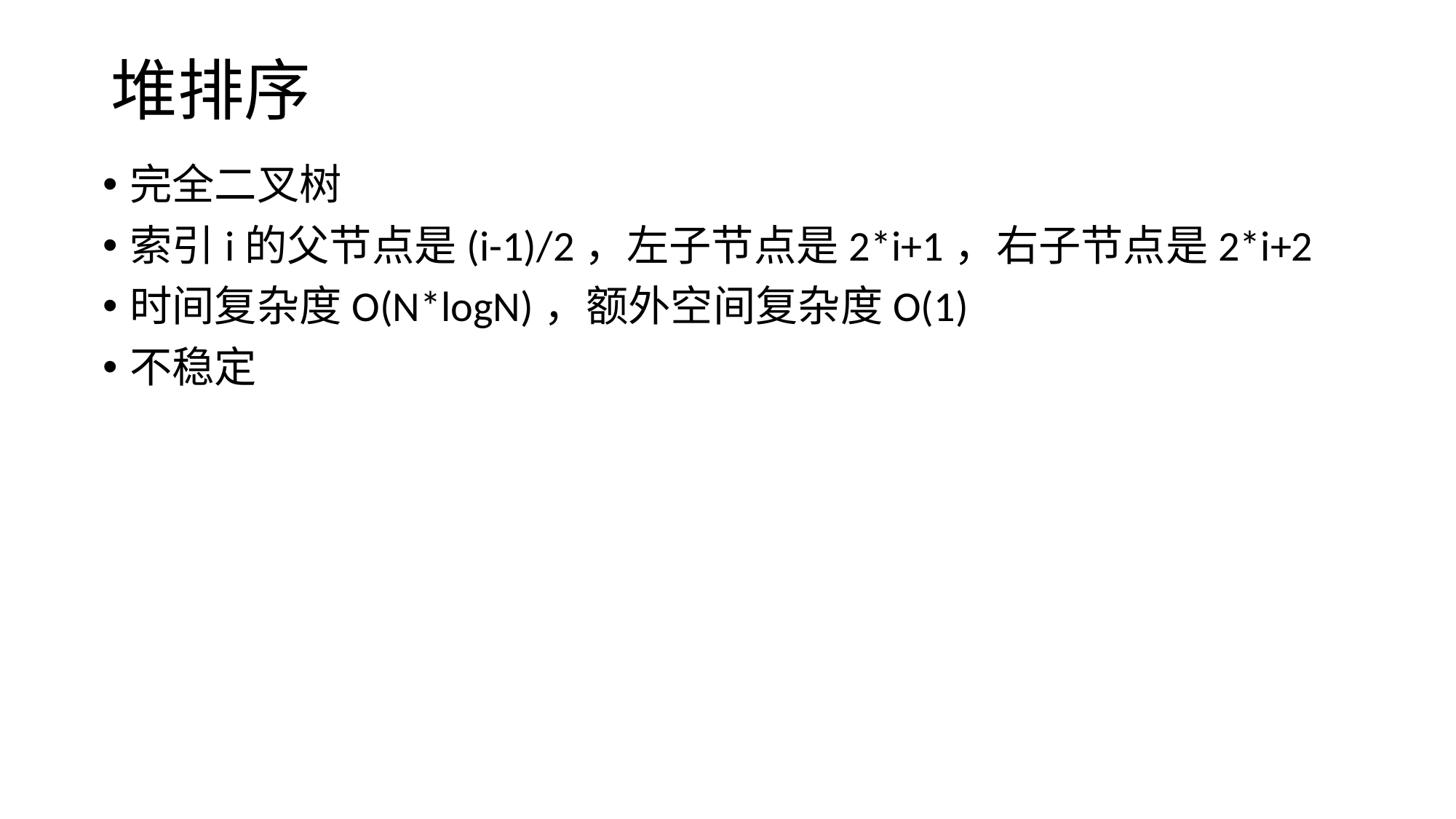

# 堆排序
完全二叉树
索引i的父节点是(i-1)/2，左子节点是2*i+1，右子节点是2*i+2
时间复杂度O(N*logN)，额外空间复杂度O(1)
不稳定